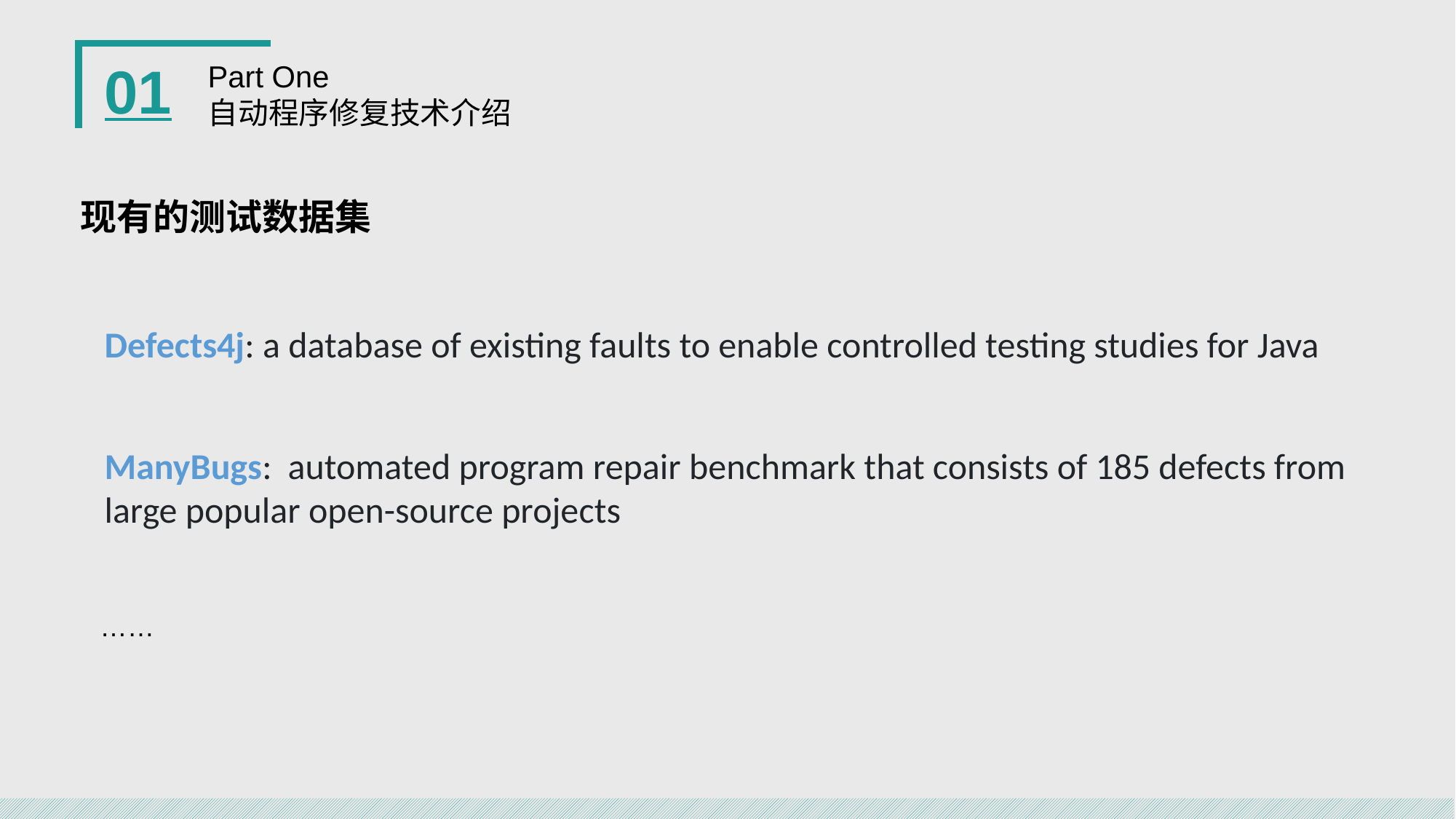

01
Part One
自动程序修复技术介绍
现有的测试数据集
Defects4j: a database of existing faults to enable controlled testing studies for Java
ManyBugs:  automated program repair benchmark that consists of 185 defects from large popular open-source projects
……